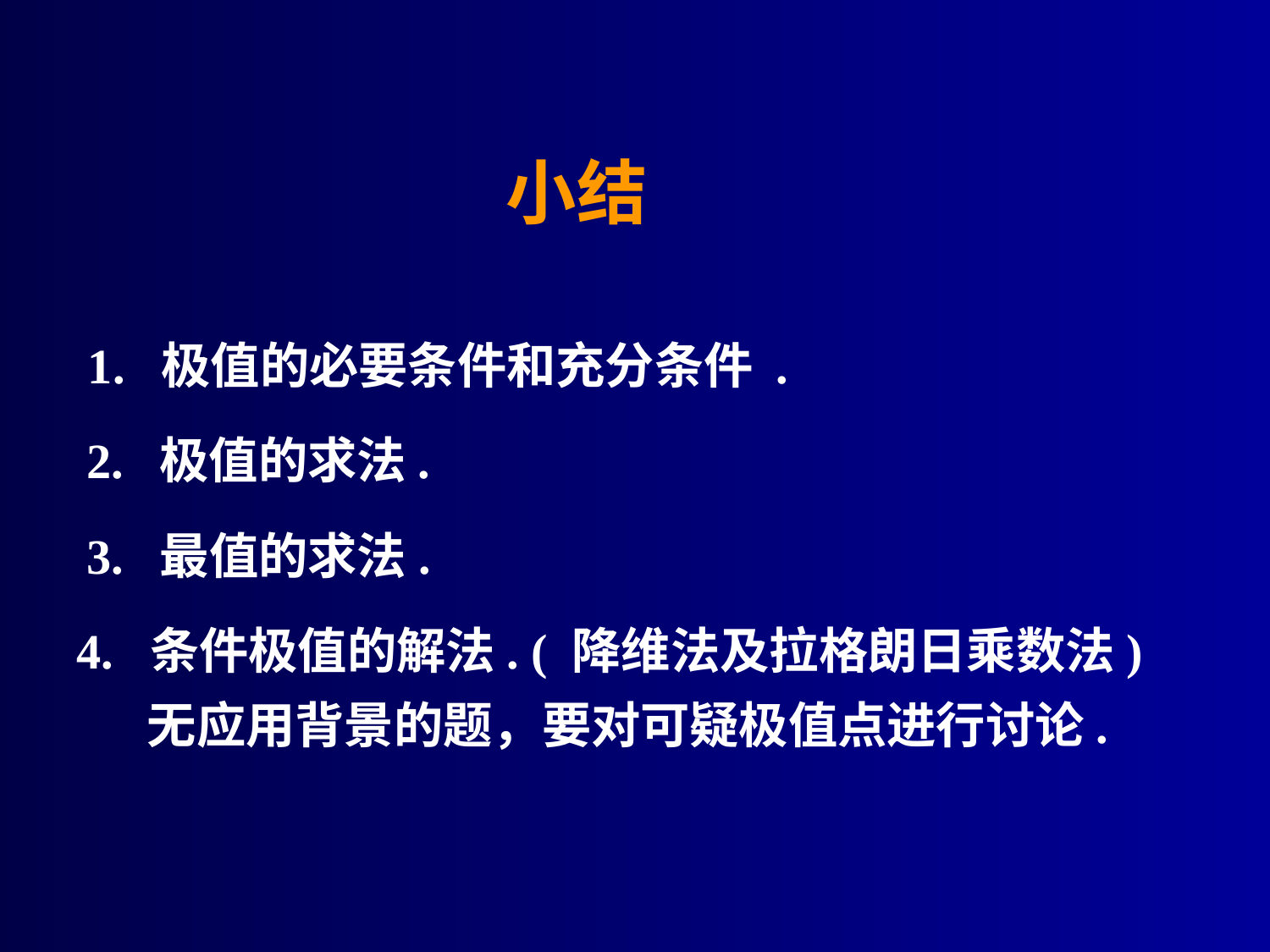

# 小结
1.  极值的必要条件和充分条件 .
2.  极值的求法.
3.  最值的求法.
4.  条件极值的解法. ( 降维法及拉格朗日乘数法)
无应用背景的题，要对可疑极值点进行讨论.